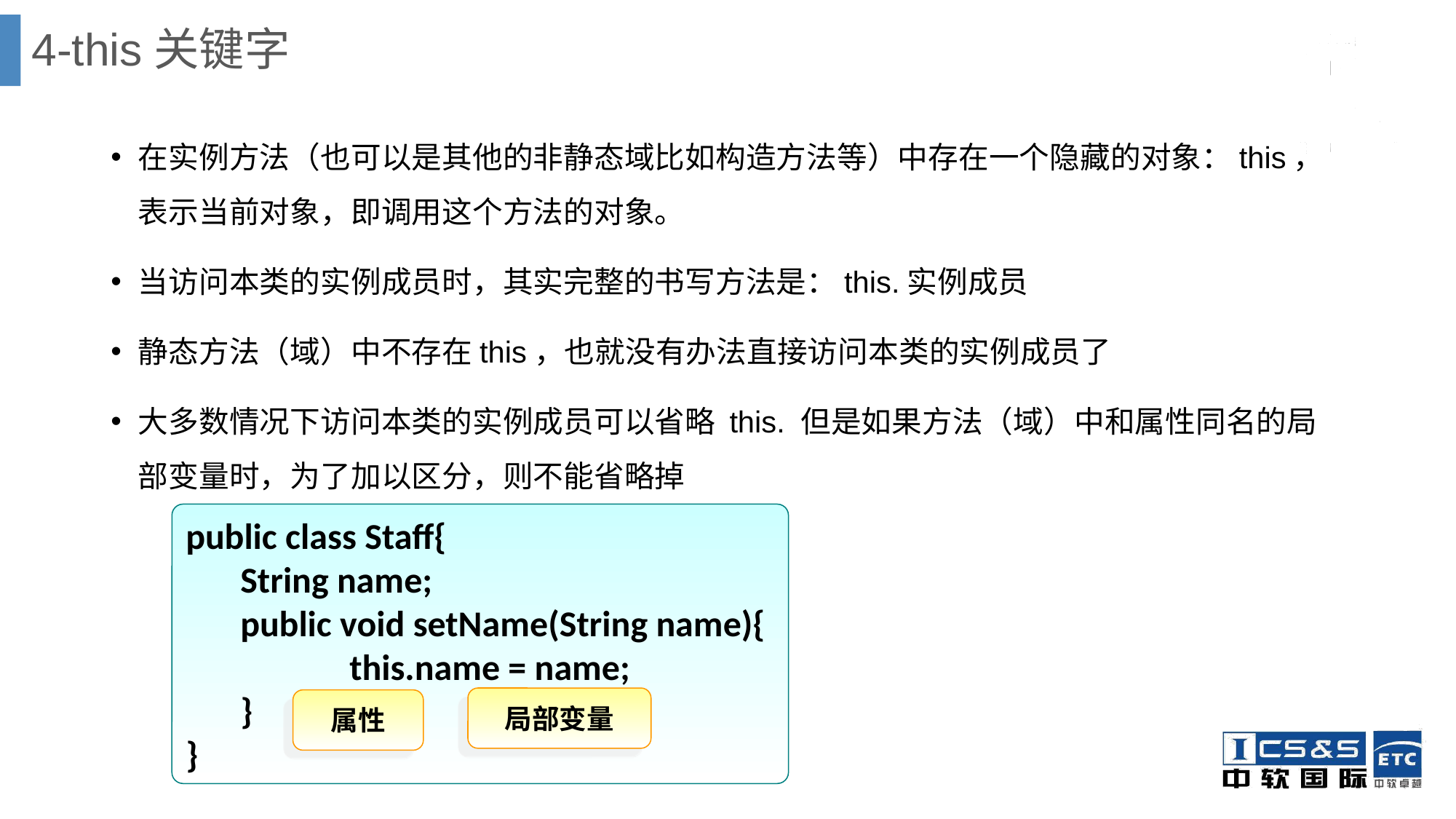

# 4-this关键字
在实例方法（也可以是其他的非静态域比如构造方法等）中存在一个隐藏的对象：this，表示当前对象，即调用这个方法的对象。
当访问本类的实例成员时，其实完整的书写方法是：this.实例成员
静态方法（域）中不存在this，也就没有办法直接访问本类的实例成员了
大多数情况下访问本类的实例成员可以省略 this. 但是如果方法（域）中和属性同名的局部变量时，为了加以区分，则不能省略掉
public class Staff{
String name;
public void setName(String name){
	this.name = name;
}
}
局部变量
属性